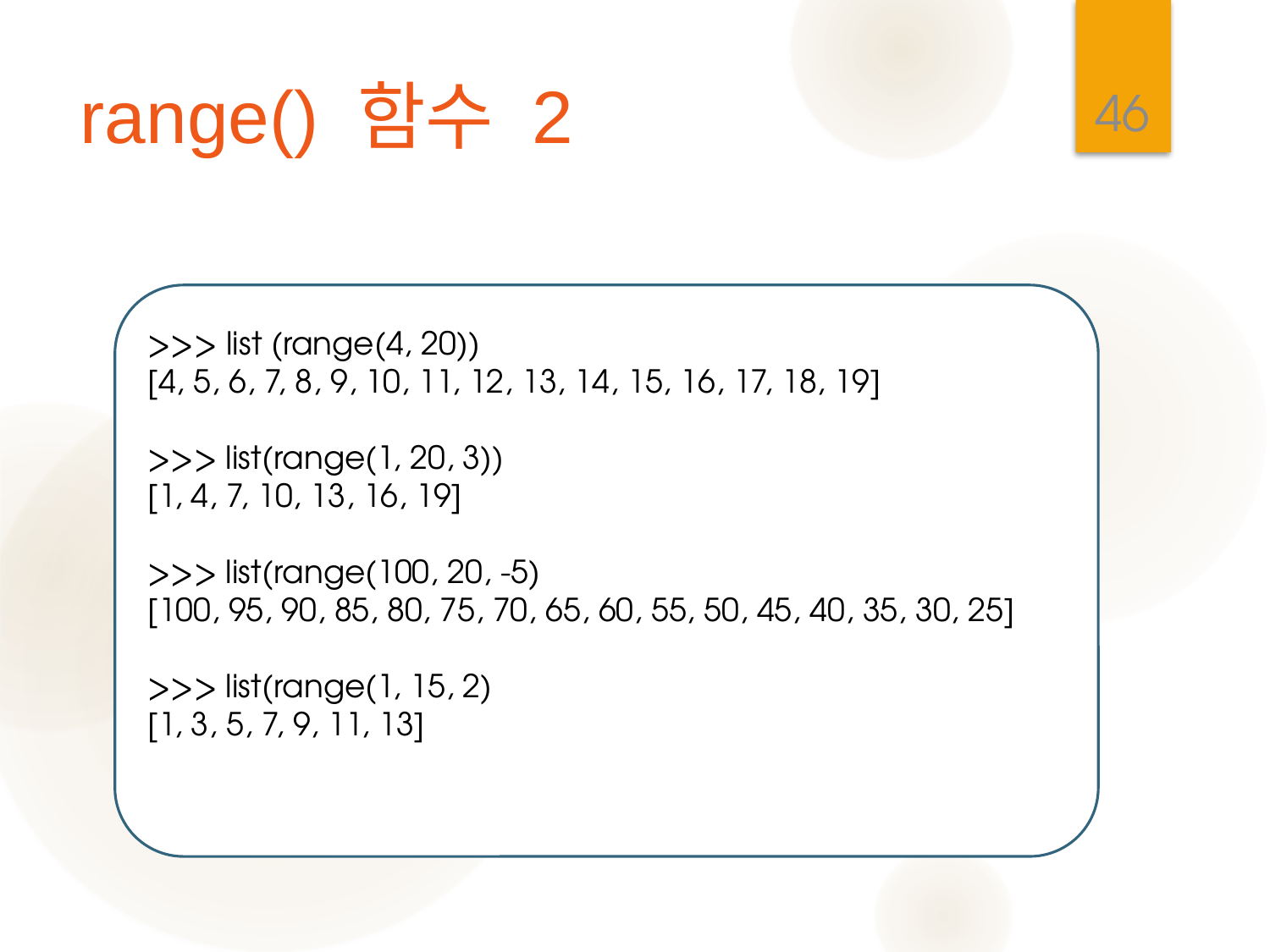

46
# range() 함수 2
>>> list (range(4, 20))
[4, 5, 6, 7, 8, 9, 10, 11, 12, 13, 14, 15, 16, 17, 18, 19]

>>> list(range(1, 20, 3))
[1, 4, 7, 10, 13, 16, 19]

>>> list(range(100, 20, -5)
[100, 95, 90, 85, 80, 75, 70, 65, 60, 55, 50, 45, 40, 35, 30, 25]

>>> list(range(1, 15, 2)
[1, 3, 5, 7, 9, 11, 13]